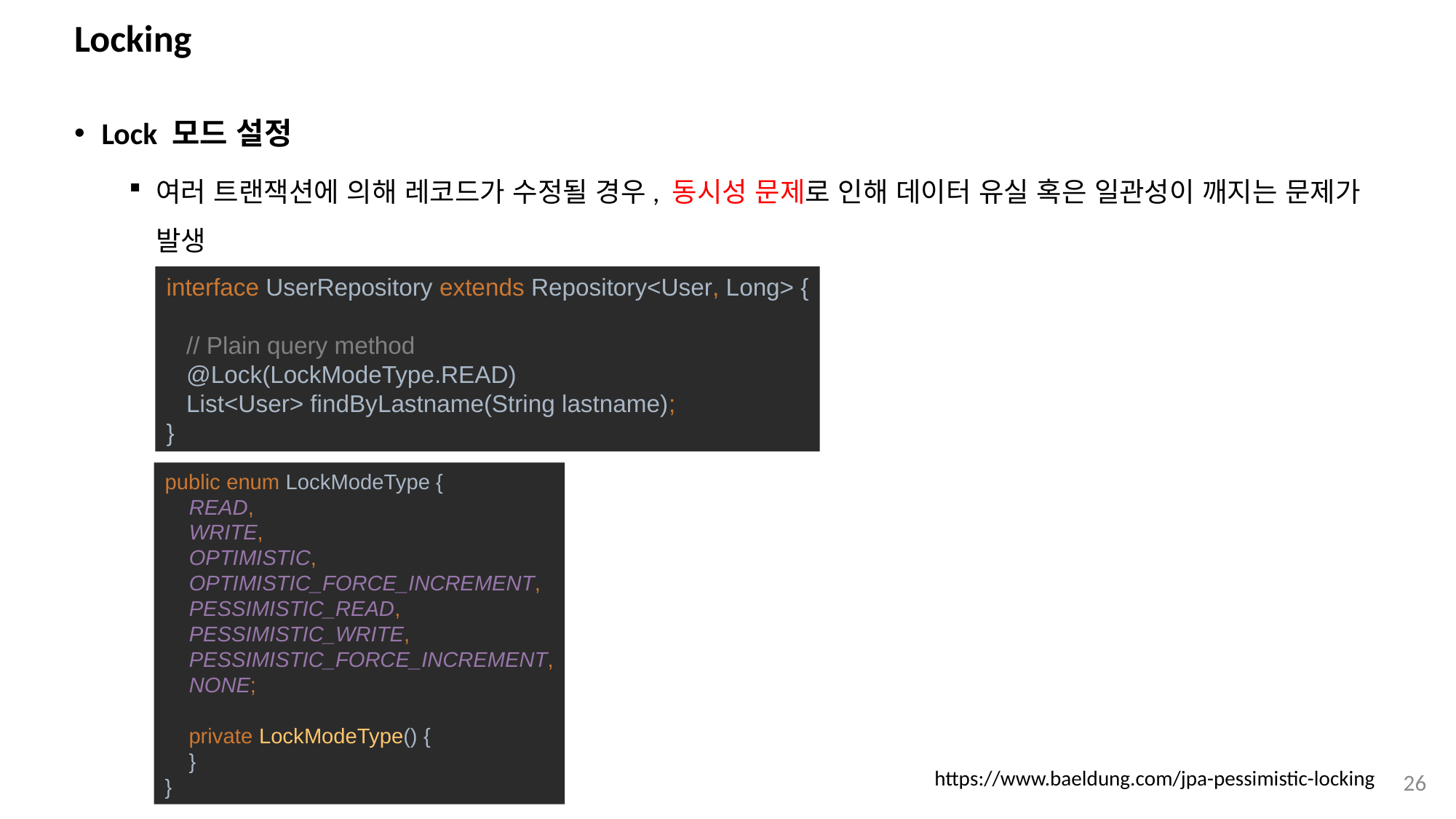

# Locking
Lock 모드 설정
여러 트랜잭션에 의해 레코드가 수정될 경우, 동시성 문제로 인해 데이터 유실 혹은 일관성이 깨지는 문제가 발생

interface UserRepository extends Repository<User, Long> {
   // Plain query method
   @Lock(LockModeType.READ)
   List<User> findByLastname(String lastname);
}
public enum LockModeType {
    READ,
    WRITE,
    OPTIMISTIC,
    OPTIMISTIC_FORCE_INCREMENT,
    PESSIMISTIC_READ,
    PESSIMISTIC_WRITE,
    PESSIMISTIC_FORCE_INCREMENT,
    NONE;
    private LockModeType() {
    }
}
https://www.baeldung.com/jpa-pessimistic-locking
26